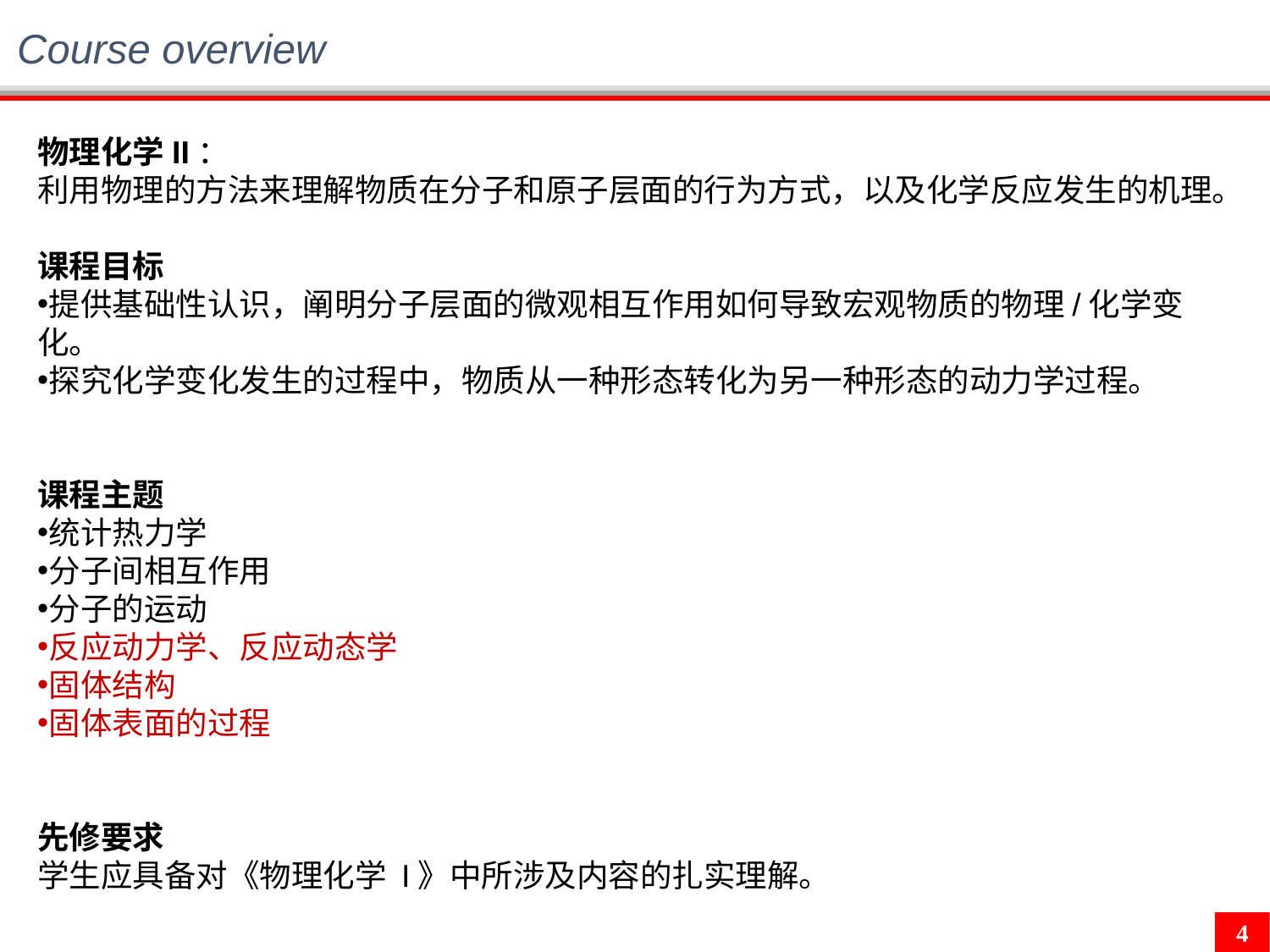

Course overview
物理化学II：
利用物理的方法来理解物质在分子和原子层面的行为方式，以及化学反应发生的机理。

课程目标
提供基础性认识，阐明分子层面的微观相互作用如何导致宏观物质的物理/化学变化。
探究化学变化发生的过程中，物质从一种形态转化为另一种形态的动力学过程。

课程主题
统计热力学
分子间相互作用
分子的运动
反应动力学、反应动态学
固体结构
固体表面的过程

先修要求
学生应具备对《物理化学 I》中所涉及内容的扎实理解。

4
4